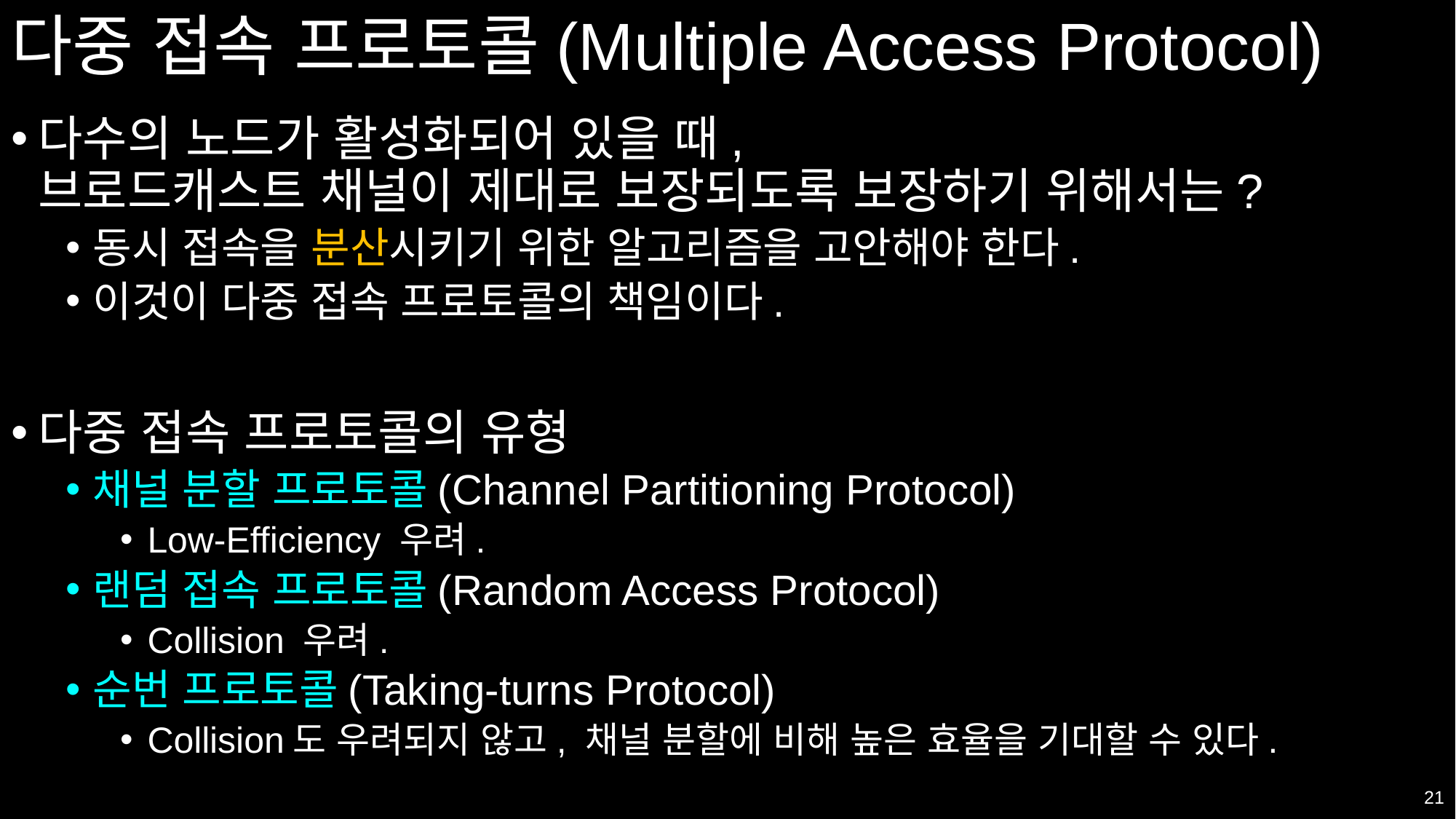

# 다중 접속 프로토콜(Multiple Access Protocol)
다수의 노드가 활성화되어 있을 때,						      브로드캐스트 채널이 제대로 보장되도록 보장하기 위해서는?
동시 접속을 분산시키기 위한 알고리즘을 고안해야 한다.
이것이 다중 접속 프로토콜의 책임이다.

다중 접속 프로토콜의 유형
채널 분할 프로토콜(Channel Partitioning Protocol)
Low-Efficiency 우려.
랜덤 접속 프로토콜(Random Access Protocol)
Collision 우려.
순번 프로토콜(Taking-turns Protocol)
Collision도 우려되지 않고, 채널 분할에 비해 높은 효율을 기대할 수 있다.
21